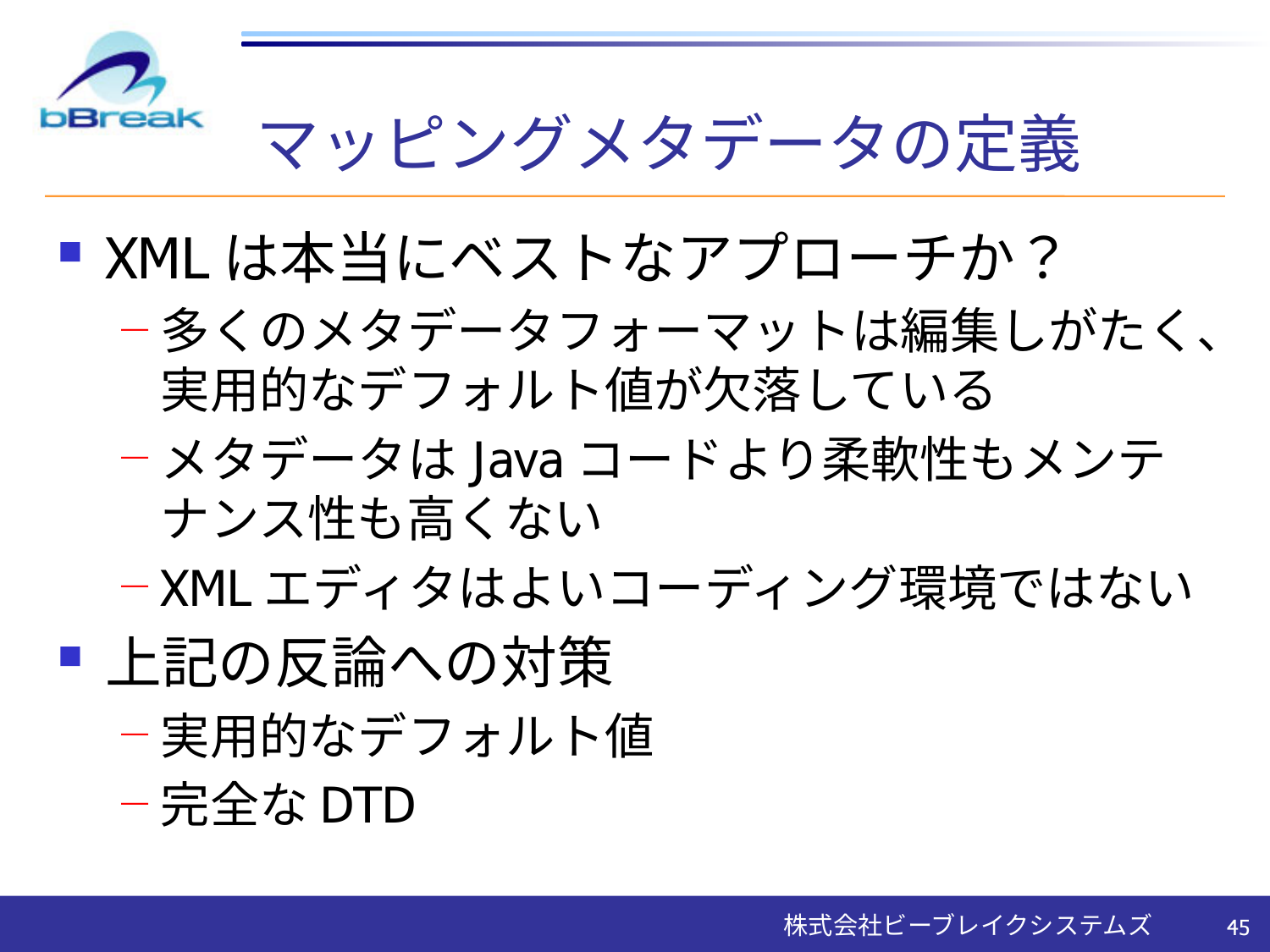

# マッピングメタデータの定義
XMLは本当にベストなアプローチか？
多くのメタデータフォーマットは編集しがたく、実用的なデフォルト値が欠落している
メタデータはJavaコードより柔軟性もメンテナンス性も高くない
XMLエディタはよいコーディング環境ではない
上記の反論への対策
実用的なデフォルト値
完全なDTD